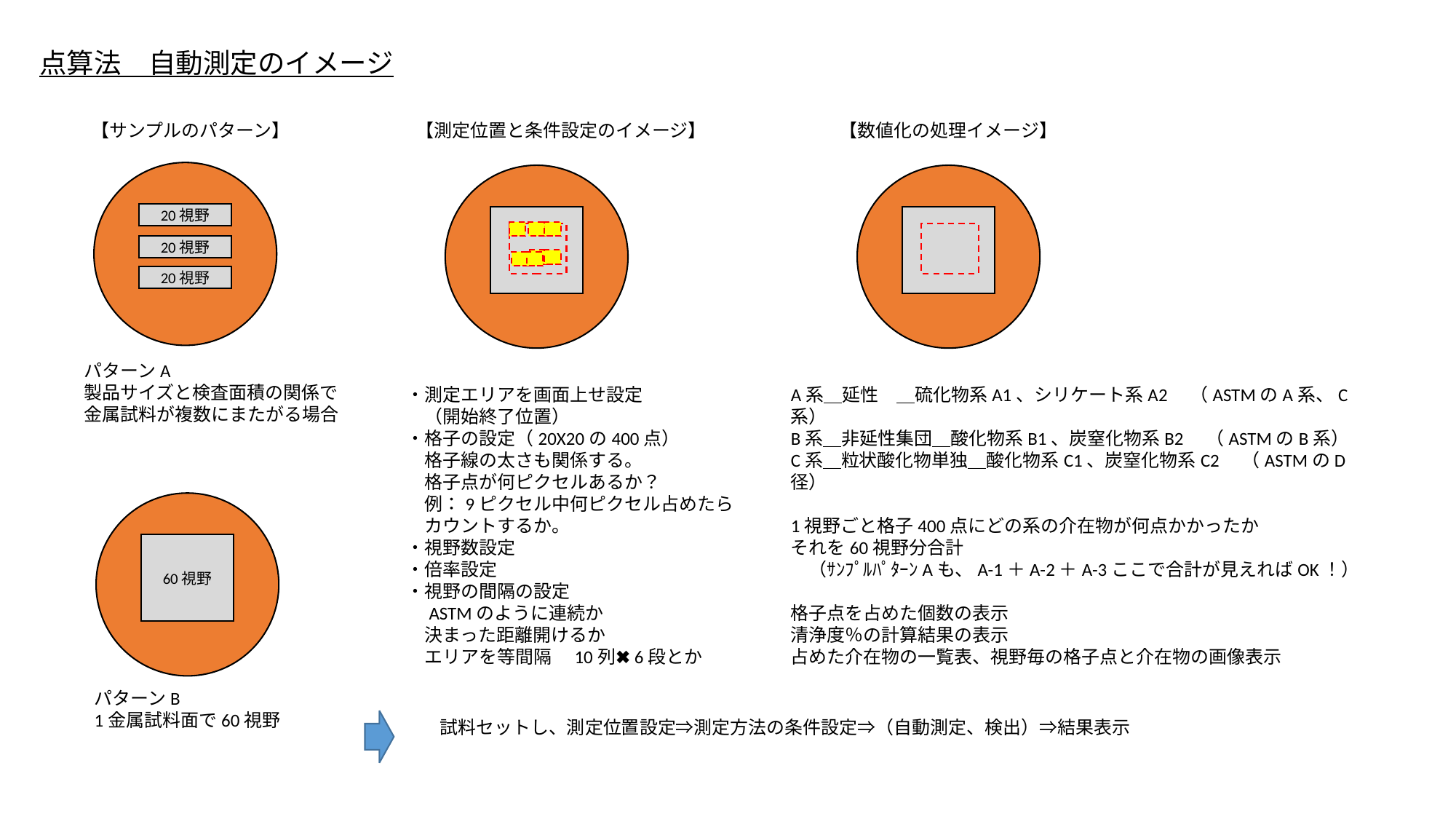

点算法　自動測定のイメージ
【サンプルのパターン】
【測定位置と条件設定のイメージ】
【数値化の処理イメージ】

20視野

20視野

20視野
パターンA
製品サイズと検査面積の関係で
金属試料が複数にまたがる場合
・測定エリアを画面上せ設定
　（開始終了位置）
・格子の設定（20X20の400点）
　格子線の太さも関係する。
　格子点が何ピクセルあるか？
　例：9ピクセル中何ピクセル占めたら
　カウントするか。
・視野数設定
・倍率設定
・視野の間隔の設定
　ASTMのように連続か
　決まった距離開けるか
　エリアを等間隔　10列✖6段とか
A系＿延性　＿硫化物系A1、シリケート系A2　（ASTMのA系、C系）
B系＿非延性集団＿酸化物系B1、炭窒化物系B2　（ASTMのB系）
C系＿粒状酸化物単独＿酸化物系C1、炭窒化物系C2　（ASTMのD径）

1視野ごと格子400点にどの系の介在物が何点かかったか
それを60視野分合計
　（ｻﾝﾌﾟﾙﾊﾟﾀｰﾝAも、A-1＋A-2＋A-3ここで合計が見えればOK！）

格子点を占めた個数の表示
清浄度％の計算結果の表示
占めた介在物の一覧表、視野毎の格子点と介在物の画像表示

60視野
パターンB
1金属試料面で60視野

試料セットし、測定位置設定⇒測定方法の条件設定⇒（自動測定、検出）⇒結果表示